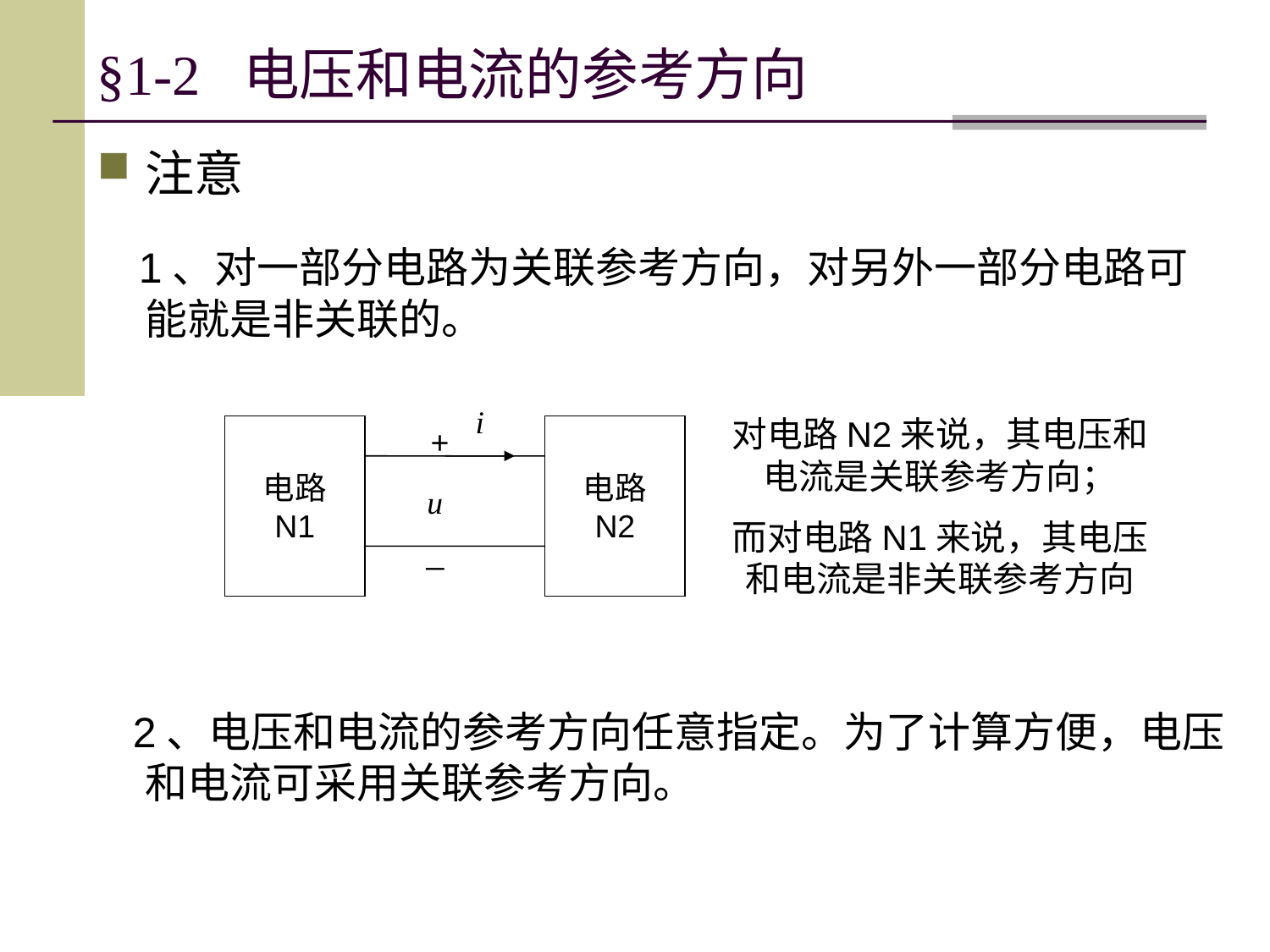

# §1-2  电压和电流的参考方向
注意
   1、对一部分电路为关联参考方向，对另外一部分电路可能就是非关联的。

   2、电压和电流的参考方向任意指定。为了计算方便，电压和电流可采用关联参考方向。

i
对电路N2来说，其电压和电流是关联参考方向；
而对电路N1来说，其电压和电流是非关联参考方向
电路
N1
+
电路
N2

u
_